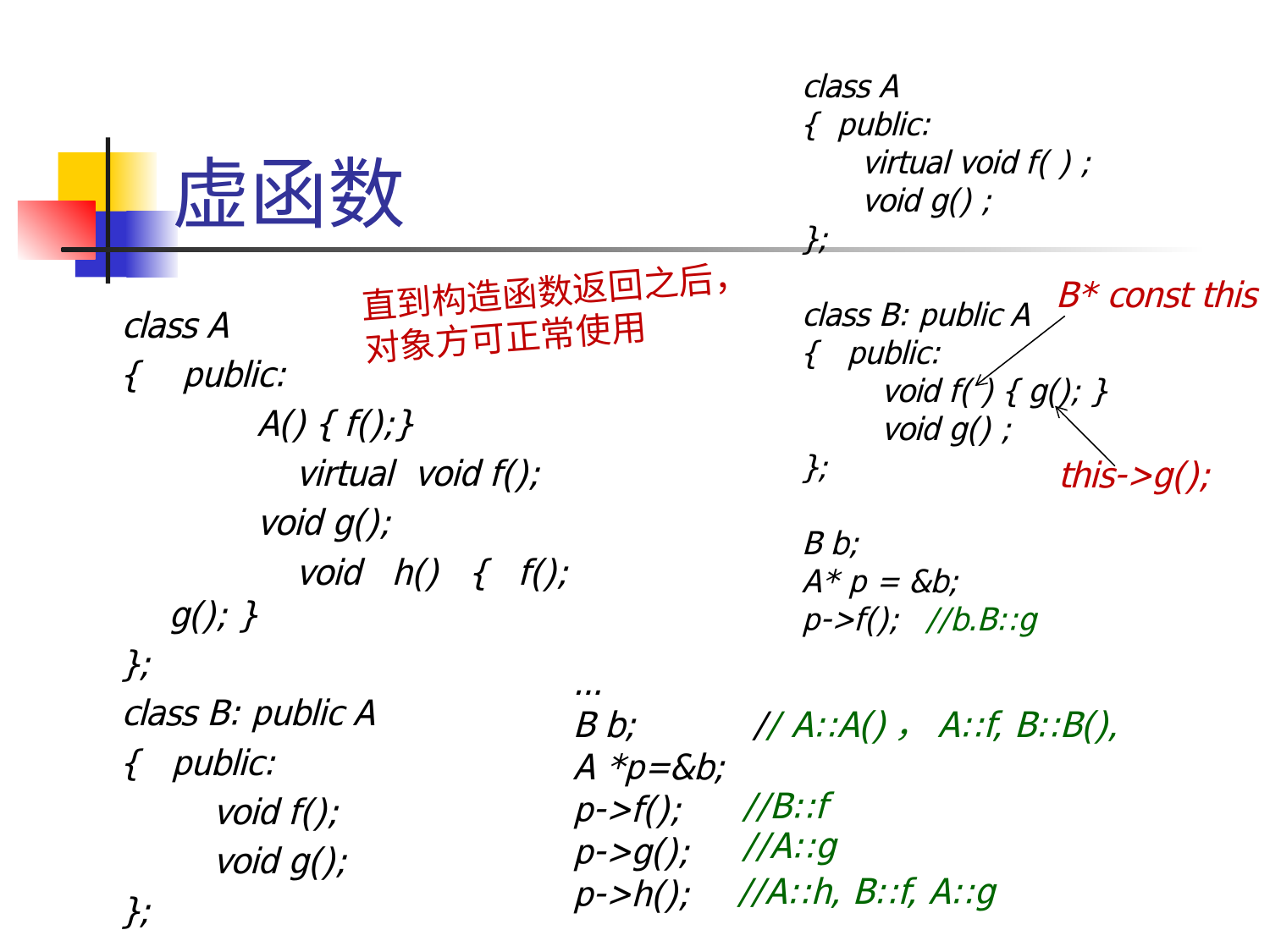

class A
{  public:
      virtual void f( ) ;
      void g() ;
};

class B: public A
{   public:
        void f( ) { g(); }
        void g() ;
};

B b;
A* p = &b;
p->f();
# 虚函数
直到构造函数返回之后，
对象方可正常使用
B* const this
class A
{    public:
	        A() { f();}
		virtual  void f();
	        void g();
		void h() { f(); g(); }
};
class B: public A
{   public:
	    void f();
	    void g();
};
this->g();
//b.B::g
…
B b;
A *p=&b;
p->f();
p->g();
p->h();
// A::A()，A::f, B::B(),
//B::f
//A::g
//A::h, B::f, A::g